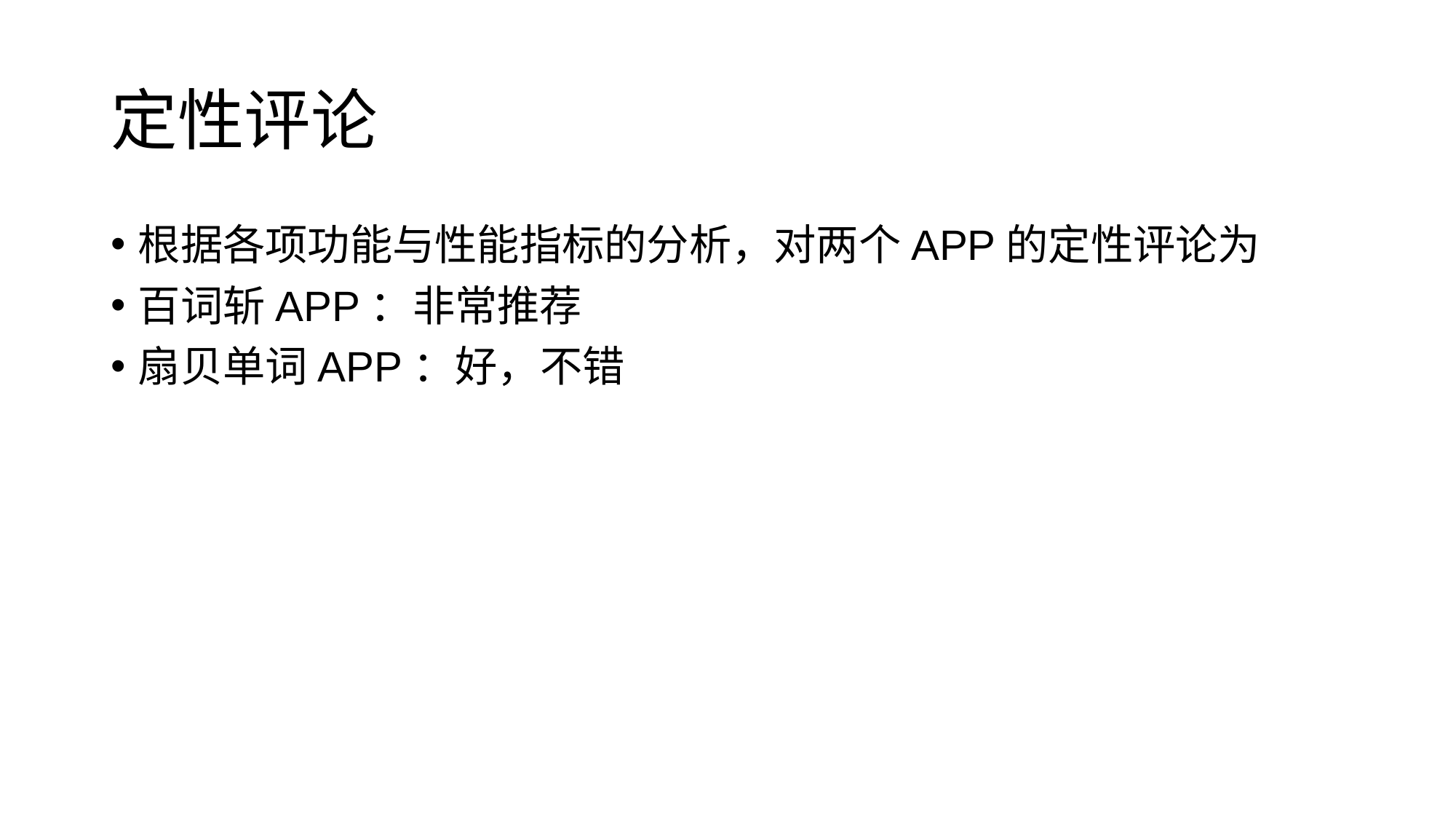

# 定性评论
根据各项功能与性能指标的分析，对两个APP的定性评论为
百词斩APP：非常推荐
扇贝单词APP：好，不错